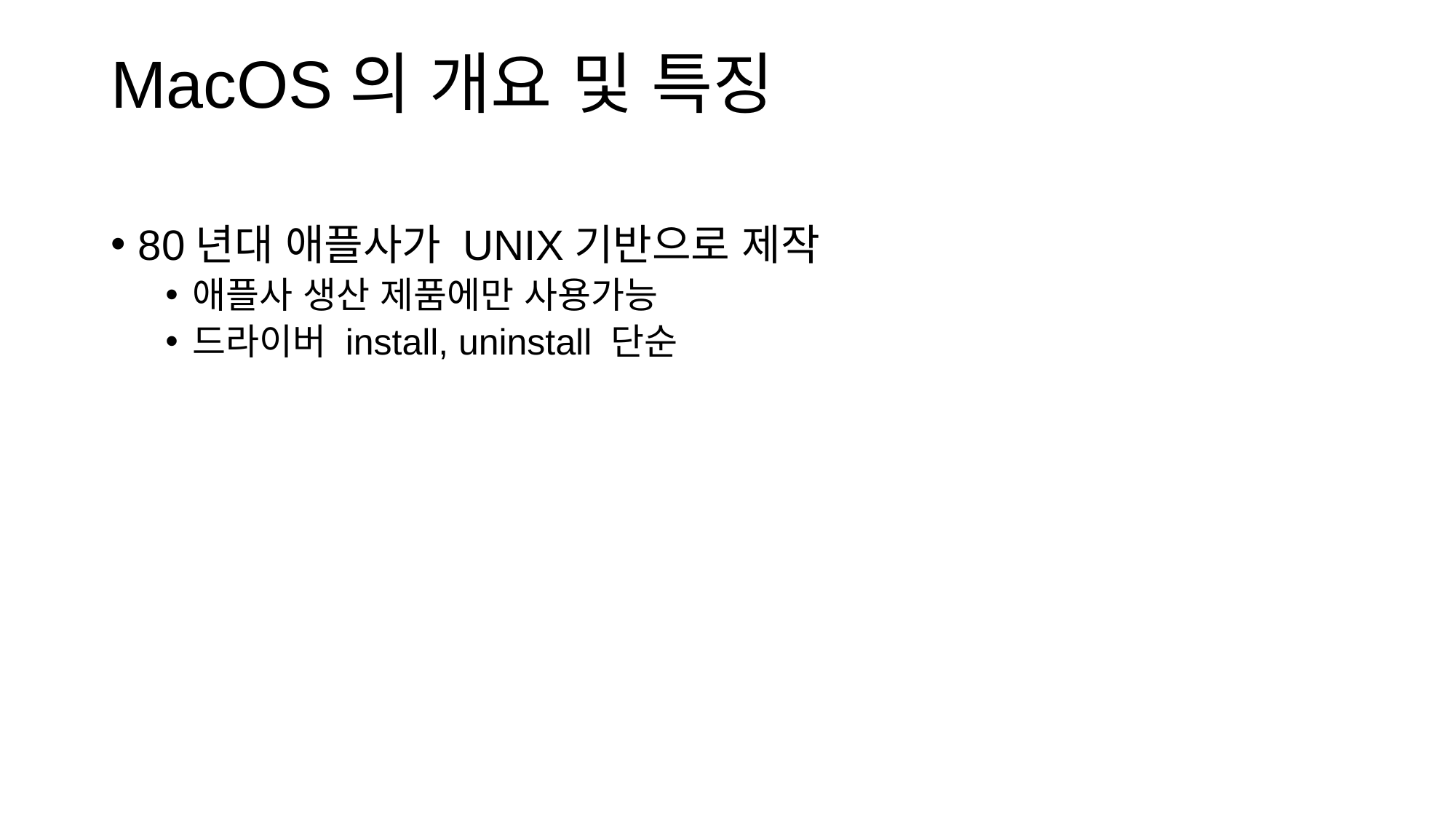

# MacOS의 개요 및 특징

80년대 애플사가 UNIX기반으로 제작
애플사 생산 제품에만 사용가능
드라이버 install, uninstall 단순